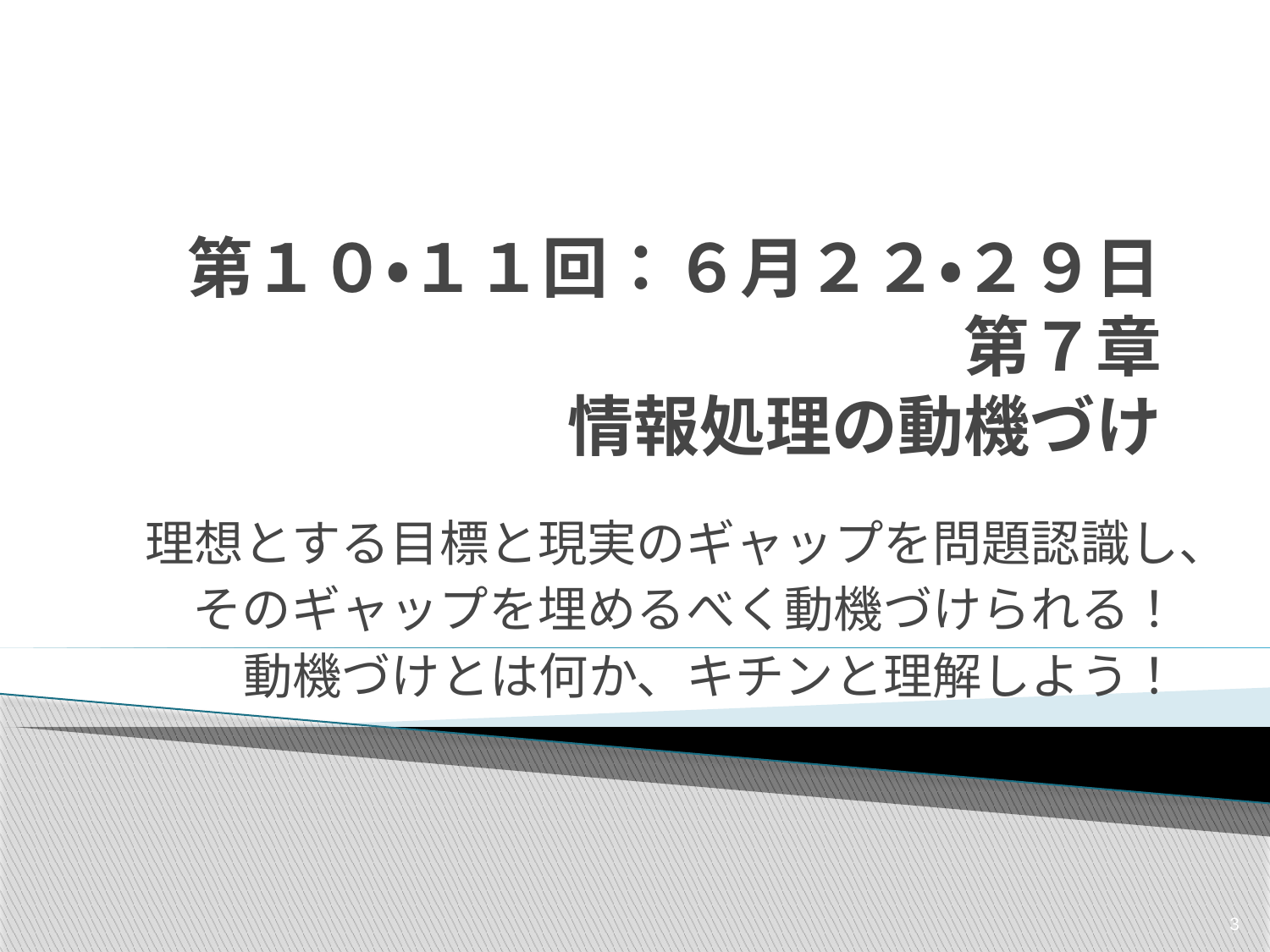

# 第１０・１１回：６月２２・２９日 第７章 情報処理の動機づけ
理想とする目標と現実のギャップを問題認識し、
そのギャップを埋めるべく動機づけられる！
動機づけとは何か、キチンと理解しよう！
3